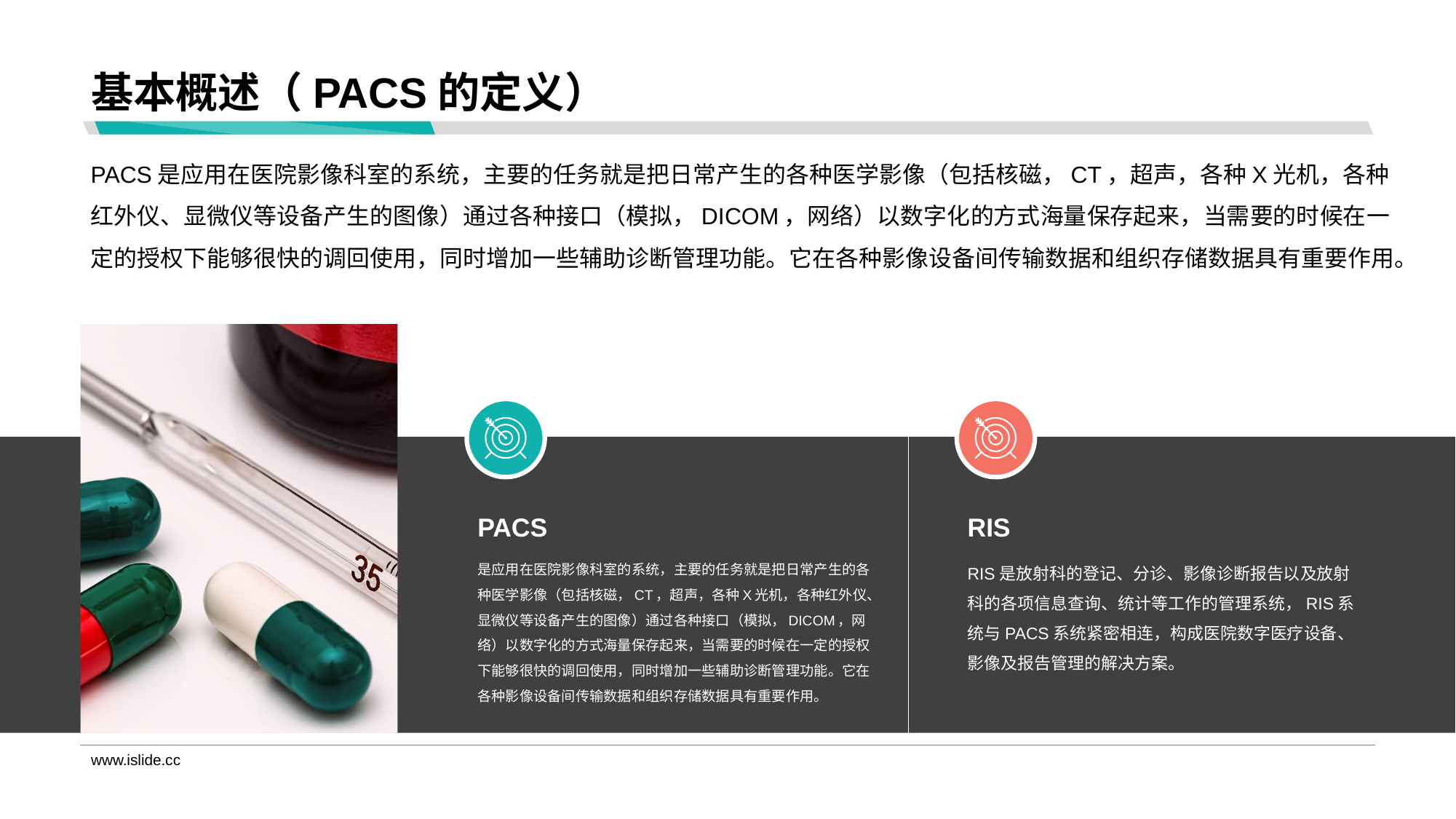

# 基本概述（PACS的定义）
PACS是应用在医院影像科室的系统，主要的任务就是把日常产生的各种医学影像（包括核磁，CT，超声，各种X光机，各种红外仪、显微仪等设备产生的图像）通过各种接口（模拟，DICOM，网络）以数字化的方式海量保存起来，当需要的时候在一定的授权下能够很快的调回使用，同时增加一些辅助诊断管理功能。它在各种影像设备间传输数据和组织存储数据具有重要作用。

PACS
RIS
是应用在医院影像科室的系统，主要的任务就是把日常产生的各种医学影像（包括核磁，CT，超声，各种X光机，各种红外仪、显微仪等设备产生的图像）通过各种接口（模拟，DICOM，网络）以数字化的方式海量保存起来，当需要的时候在一定的授权下能够很快的调回使用，同时增加一些辅助诊断管理功能。它在各种影像设备间传输数据和组织存储数据具有重要作用。
RIS是放射科的登记、分诊、影像诊断报告以及放射科的各项信息查询、统计等工作的管理系统，RIS系统与PACS系统紧密相连，构成医院数字医疗设备、影像及报告管理的解决方案。
www.islide.cc
8